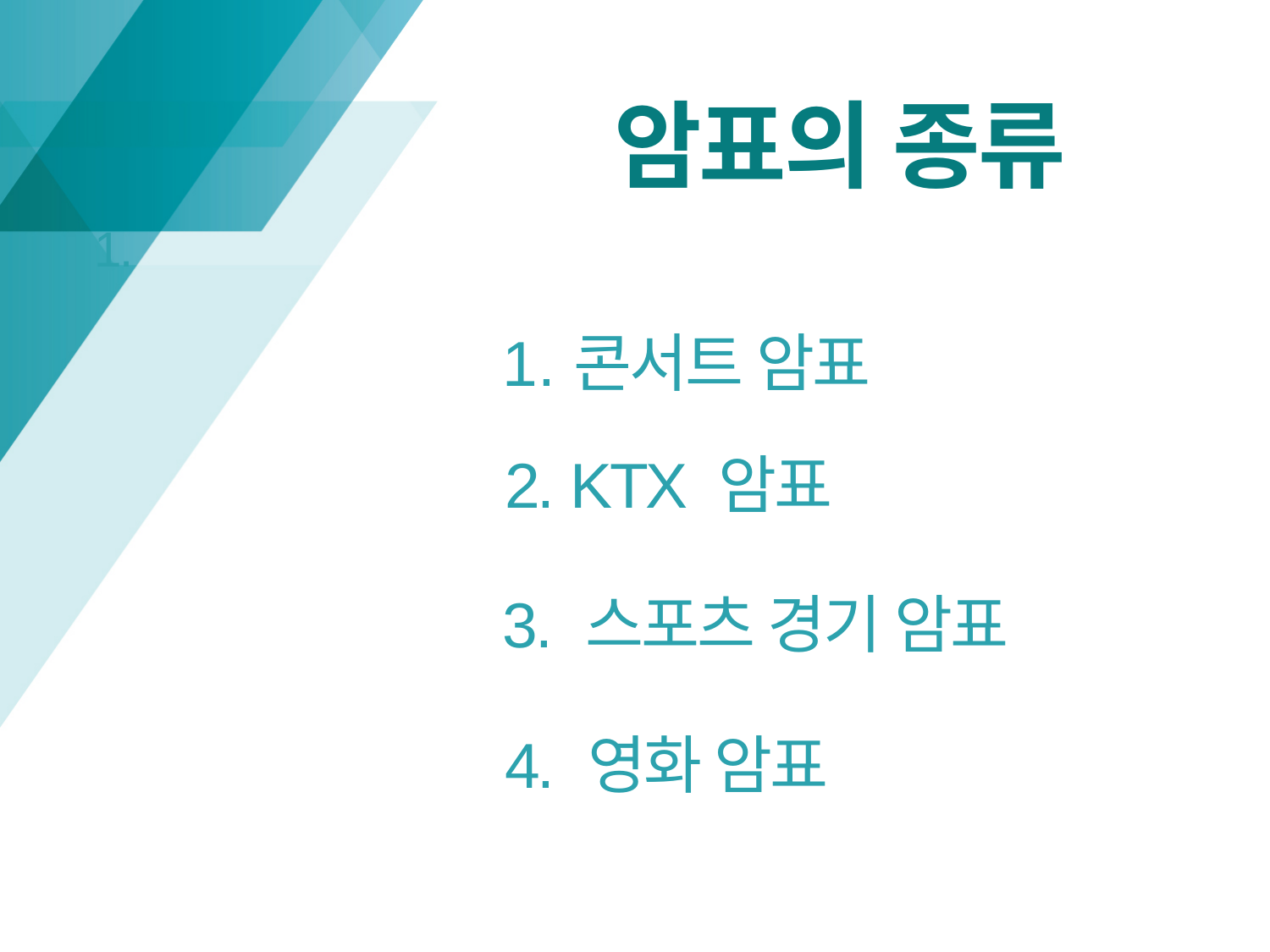

암표의 종류
1.
콘서트 암표
2. KTX 암표
3. 스포츠 경기 암표
4. 영화 암표